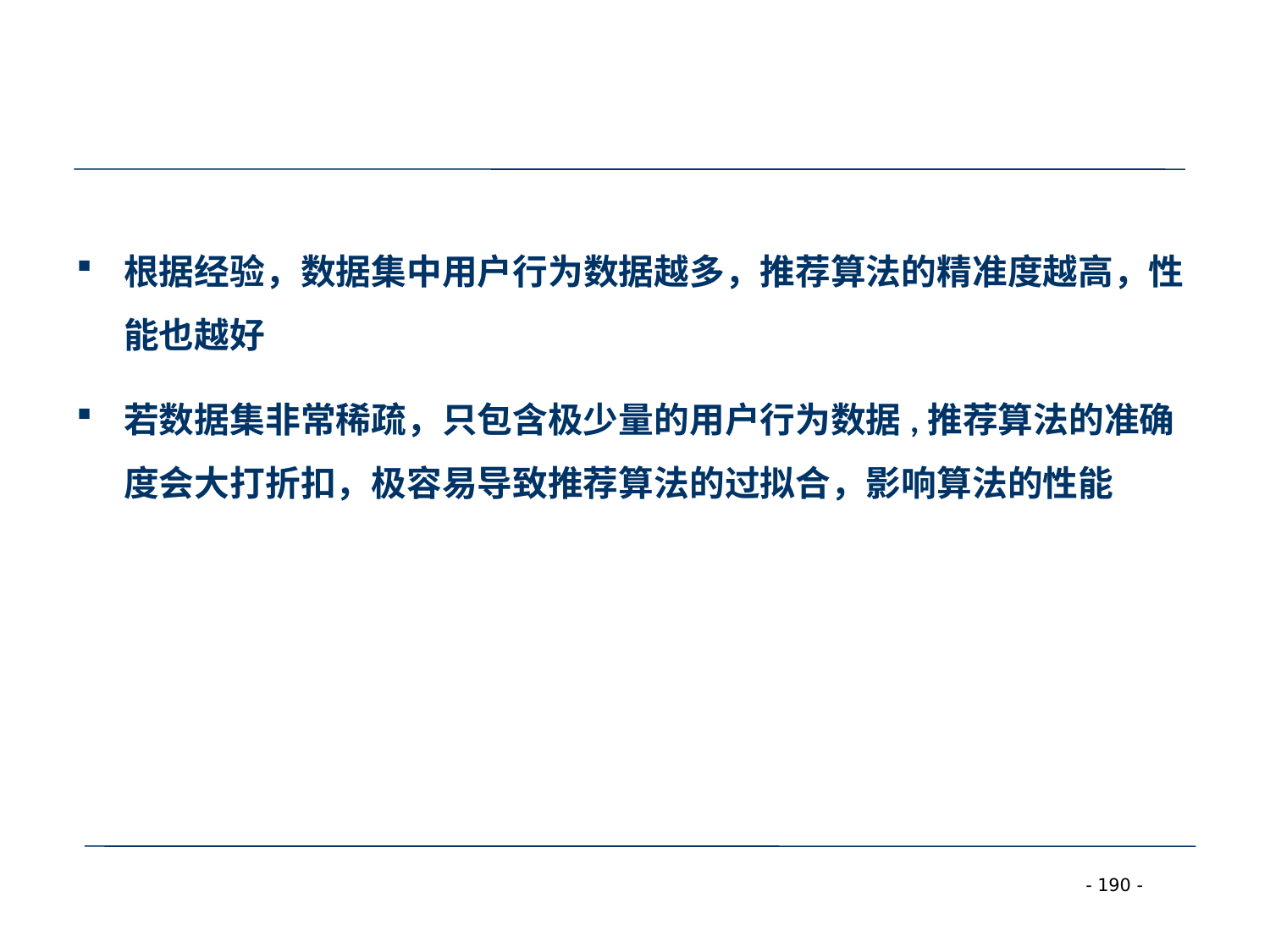

#
根据经验，数据集中用户行为数据越多，推荐算法的精准度越高，性能也越好
若数据集非常稀疏，只包含极少量的用户行为数据,推荐算法的准确度会大打折扣，极容易导致推荐算法的过拟合，影响算法的性能